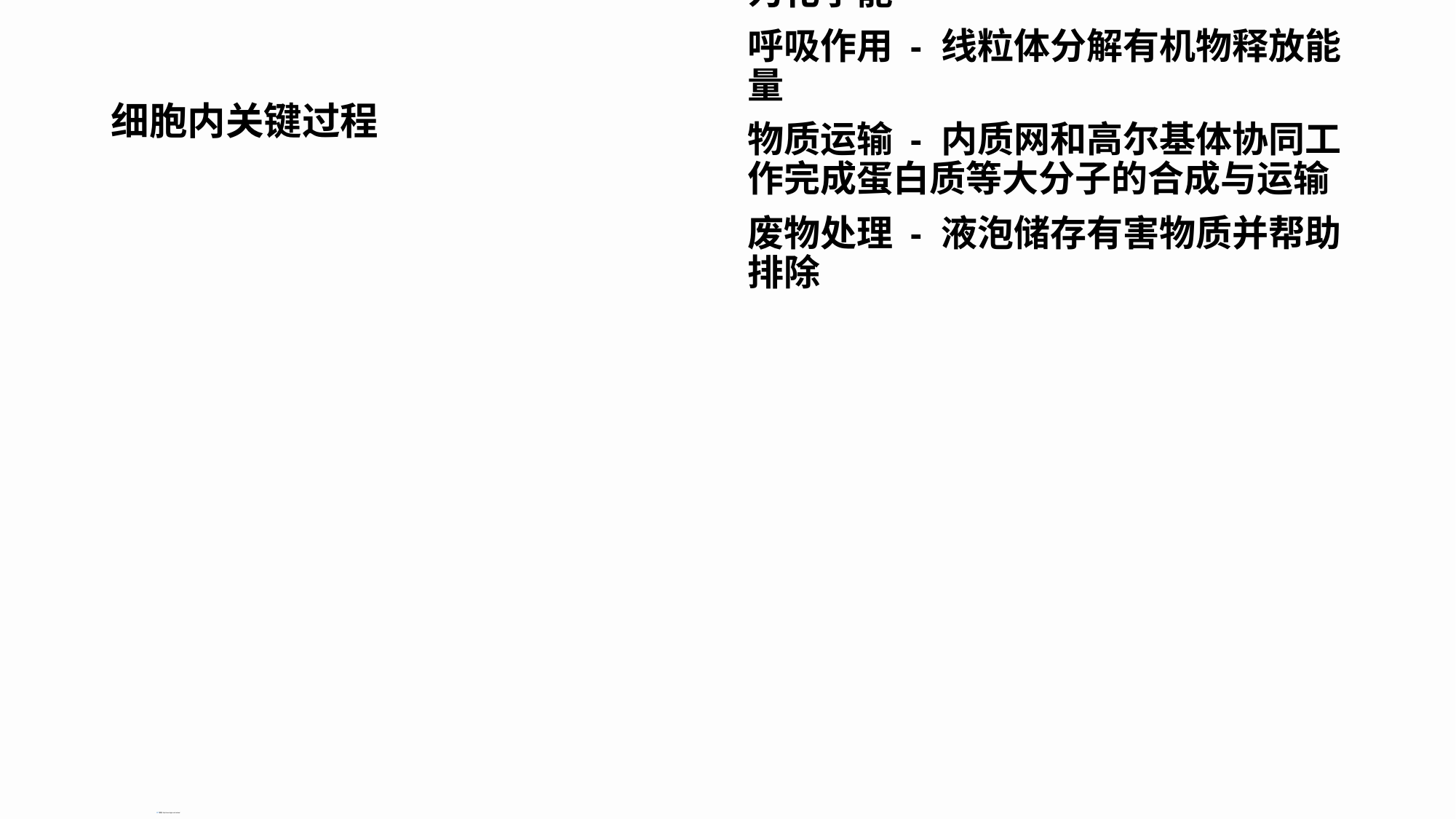

# 细胞内关键过程

光合作用 - 叶绿体吸收太阳光能转换为化学能
呼吸作用 - 线粒体分解有机物释放能量
物质运输 - 内质网和高尔基体协同工作完成蛋白质等大分子的合成与运输
废物处理 - 液泡储存有害物质并帮助排除